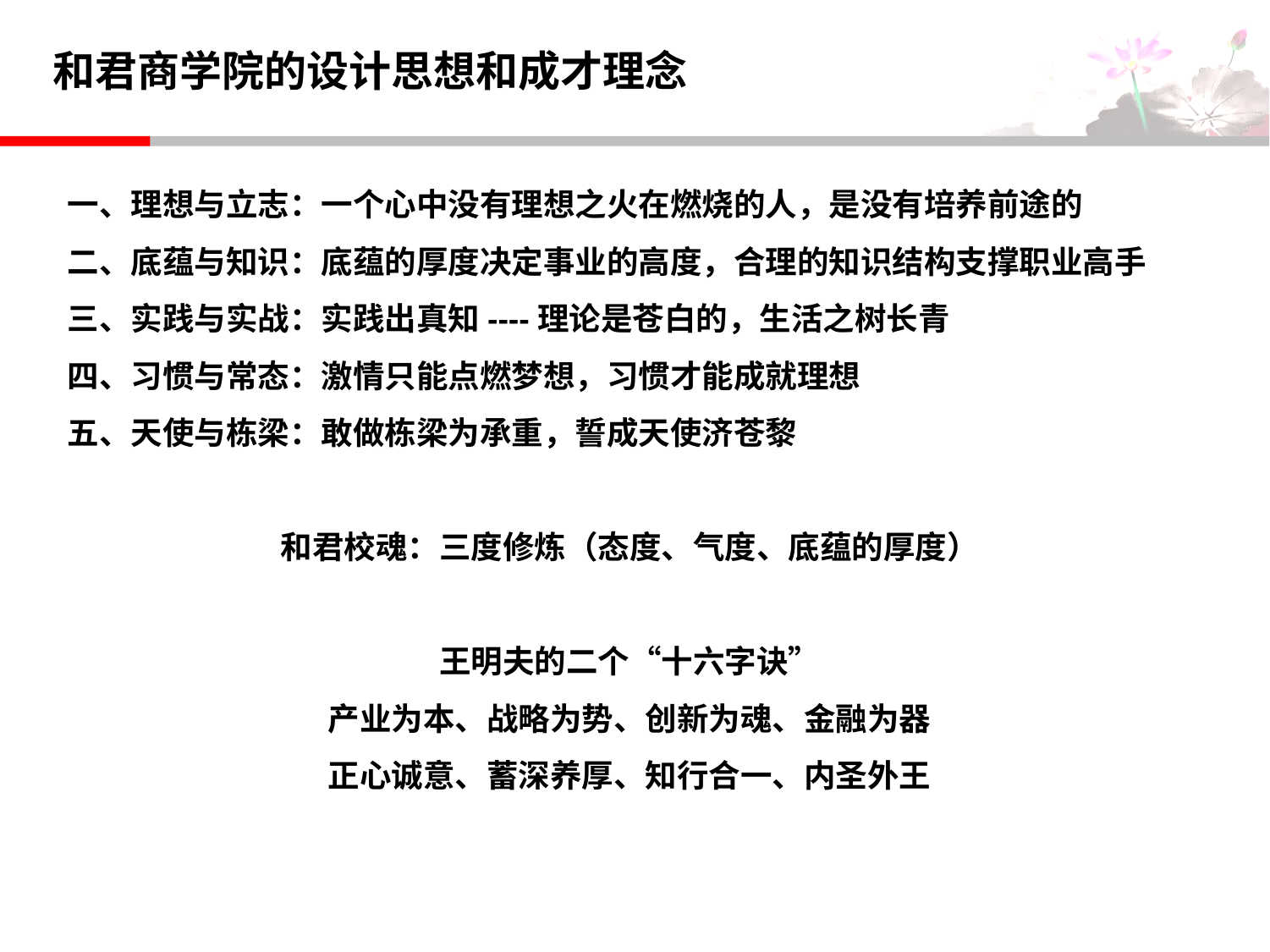

和君商学院的设计思想和成才理念
一、理想与立志：一个心中没有理想之火在燃烧的人，是没有培养前途的
二、底蕴与知识：底蕴的厚度决定事业的高度，合理的知识结构支撑职业高手
三、实践与实战：实践出真知----理论是苍白的，生活之树长青
四、习惯与常态：激情只能点燃梦想，习惯才能成就理想
五、天使与栋梁：敢做栋梁为承重，誓成天使济苍黎

和君校魂：三度修炼（态度、气度、底蕴的厚度）

王明夫的二个“十六字诀”
产业为本、战略为势、创新为魂、金融为器
正心诚意、蓄深养厚、知行合一、内圣外王